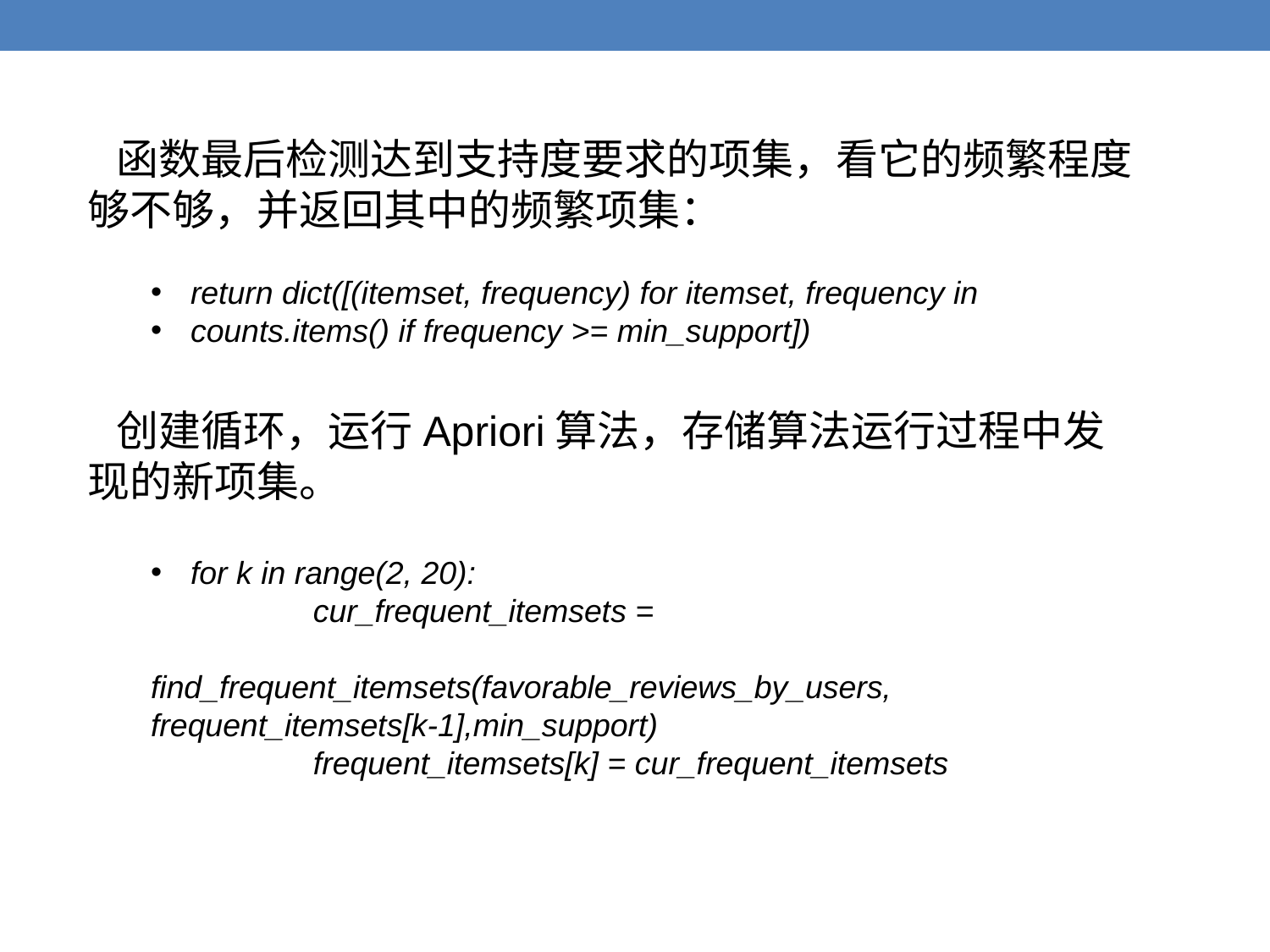

函数最后检测达到支持度要求的项集，看它的频繁程度够不够，并返回其中的频繁项集：

return dict([(itemset, frequency) for itemset, frequency in
counts.items() if frequency >= min_support])
  创建循环，运行Apriori算法，存储算法运行过程中发现的新项集。
for k in range(2, 20):
	    cur_frequent_itemsets = 					    find_frequent_itemsets(favorable_reviews_by_users, 		    frequent_itemsets[k-1],min_support)
	    frequent_itemsets[k] = cur_frequent_itemsets